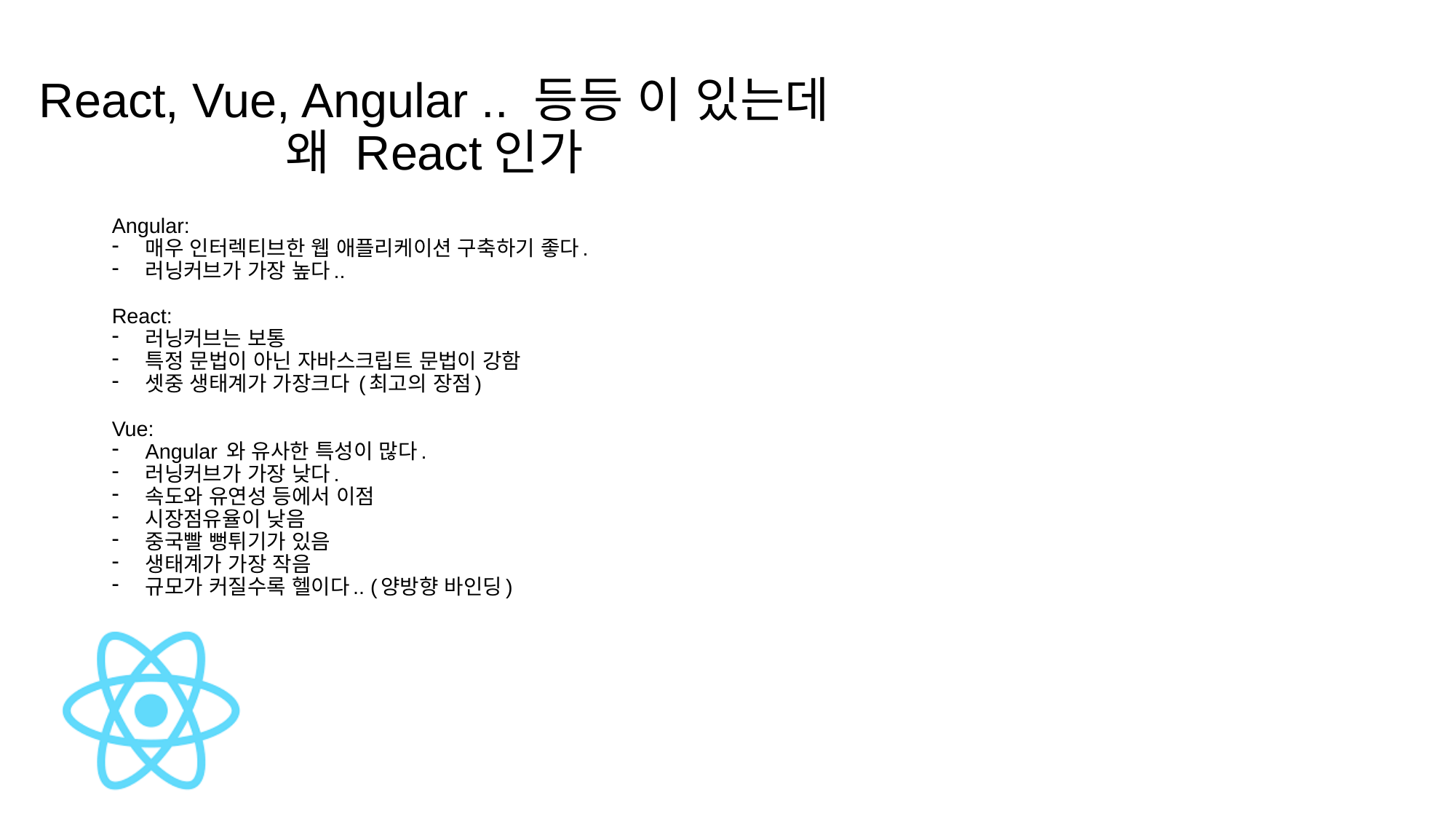

React, Vue, Angular .. 등등 이 있는데 왜 React인가

Angular:
매우 인터렉티브한 웹 애플리케이션 구축하기 좋다.
러닝커브가 가장 높다..

React:
러닝커브는 보통
특정 문법이 아닌 자바스크립트 문법이 강함
셋중 생태계가 가장크다 (최고의 장점)

Vue:
Angular 와 유사한 특성이 많다.
러닝커브가 가장 낮다.
속도와 유연성 등에서 이점
시장점유율이 낮음
중국빨 뻥튀기가 있음
생태계가 가장 작음
규모가 커질수록 헬이다.. (양방향 바인딩)